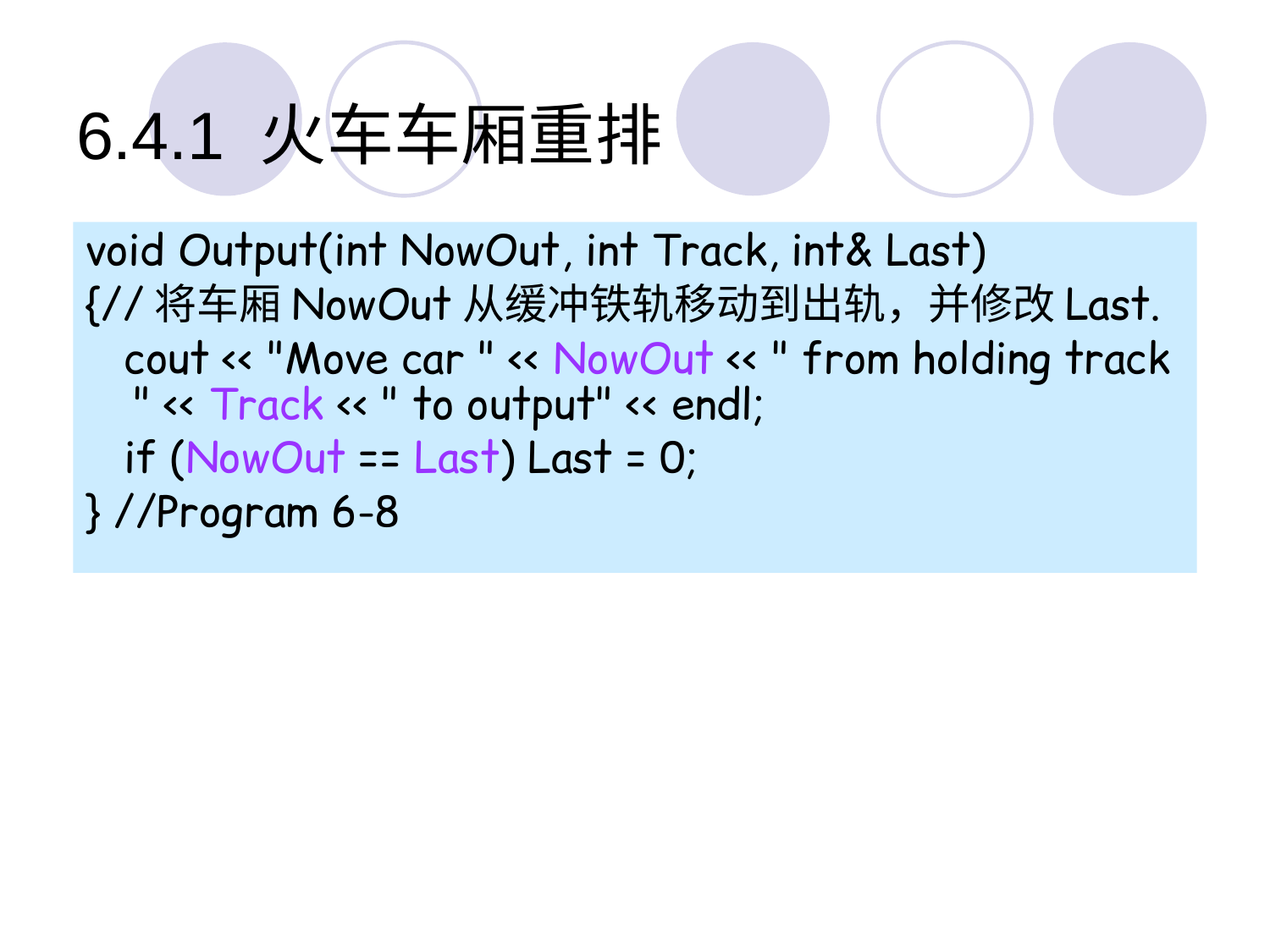

# 6.4.1 火车车厢重排
void Output(int NowOut, int Track, int& Last)
{//将车厢NowOut从缓冲铁轨移动到出轨，并修改Last.
   cout << "Move car " << NowOut << " from holding track " << Track << " to output" << endl;
   if (NowOut == Last) Last = 0;
} //Program 6-8

28